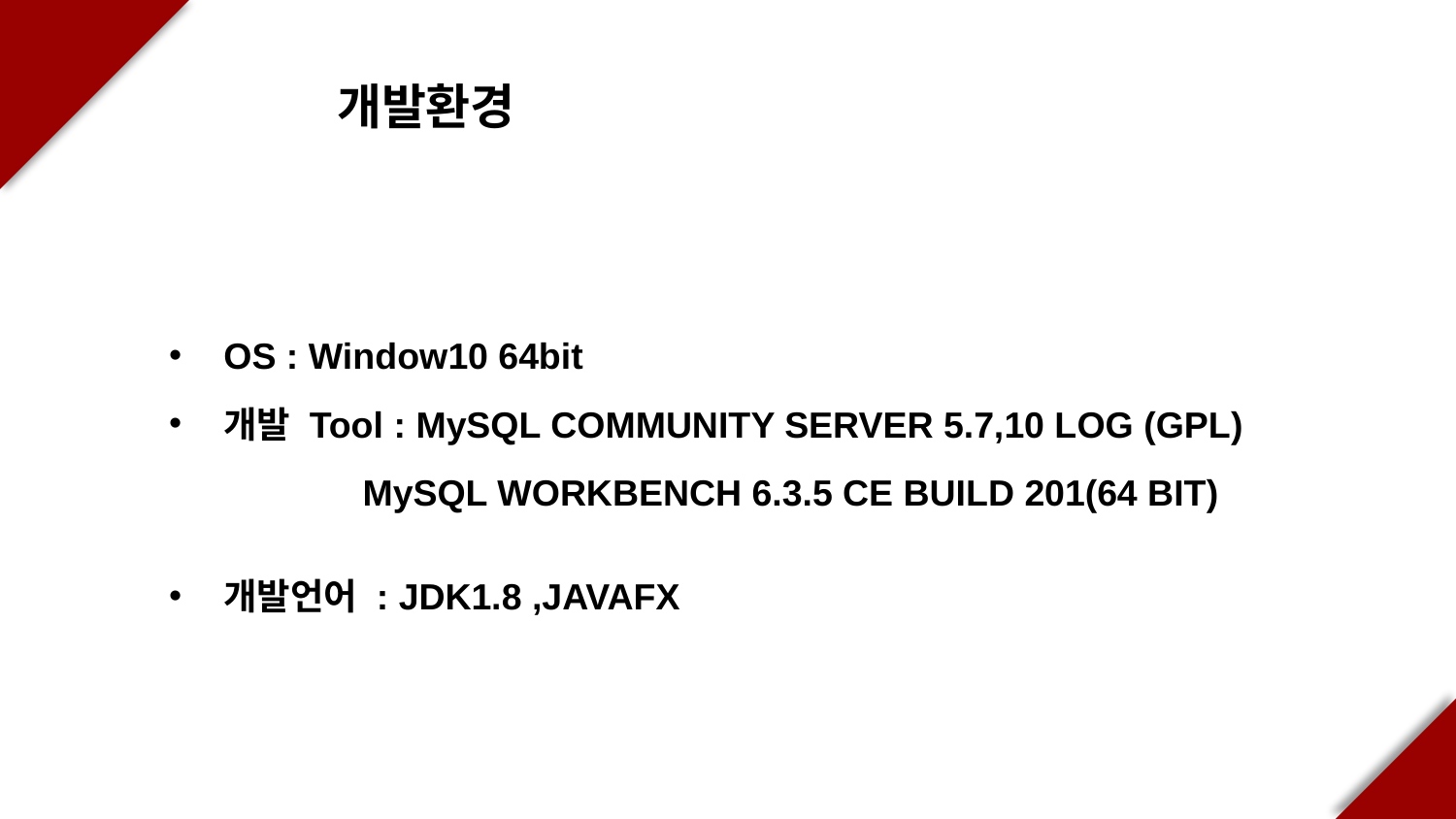

개발환경

OS : Window10 64bit

개발 Tool : MySQL COMMUNITY SERVER 5.7,10 LOG (GPL)

                   MySQL WORKBENCH 6.3.5 CE BUILD 201(64 BIT)

개발언어 : JDK1.8 ,JAVAFX